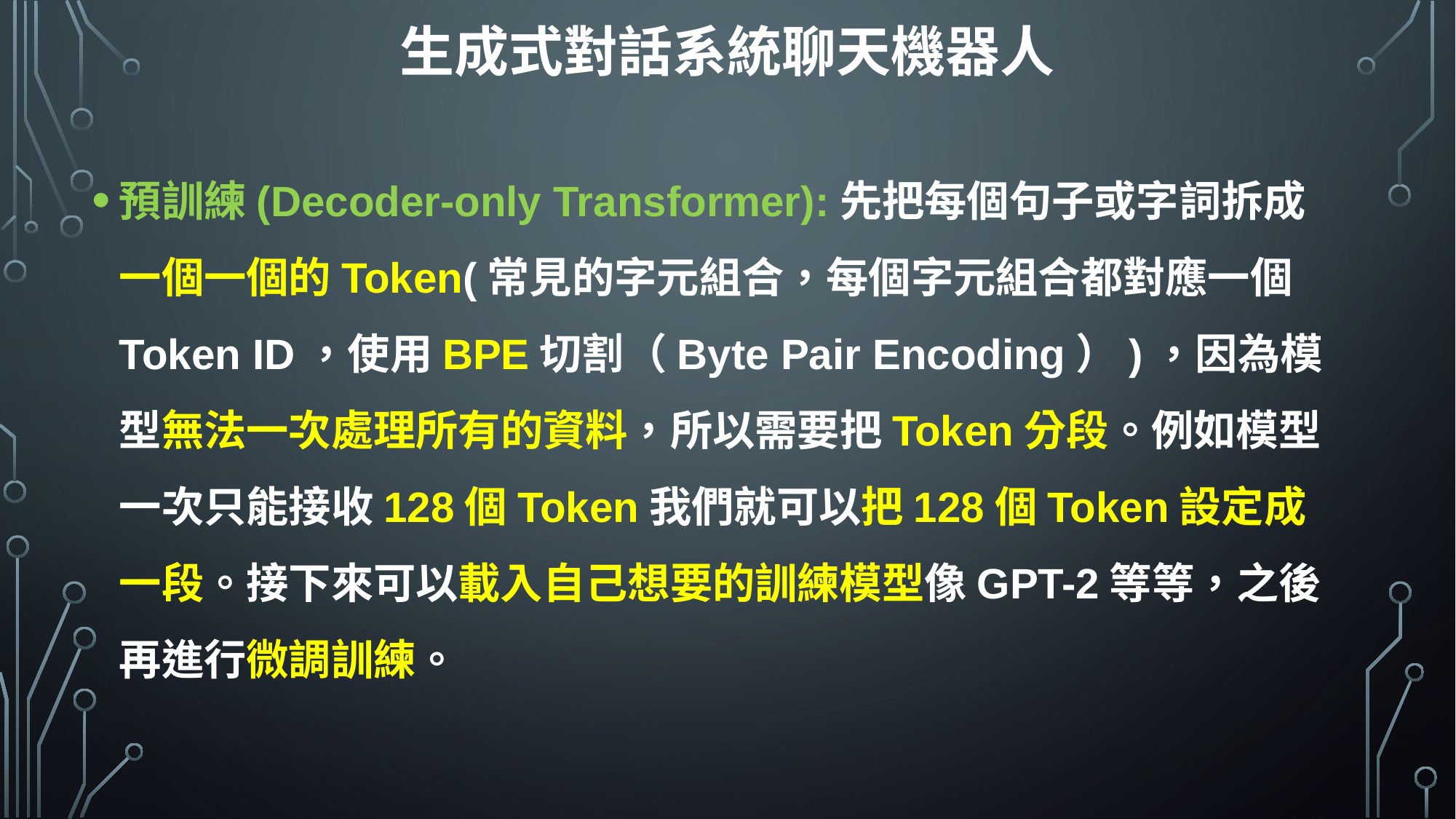

生成式對話系統聊天機器人
預訓練(Decoder-only Transformer):先把每個句子或字詞拆成一個一個的Token(常見的字元組合，每個字元組合都對應一個Token ID，使用BPE切割（Byte Pair Encoding）)，因為模型無法一次處理所有的資料，所以需要把Token分段。例如模型一次只能接收128個Token我們就可以把128個Token設定成一段。接下來可以載入自己想要的訓練模型像GPT-2等等，之後再進行微調訓練。